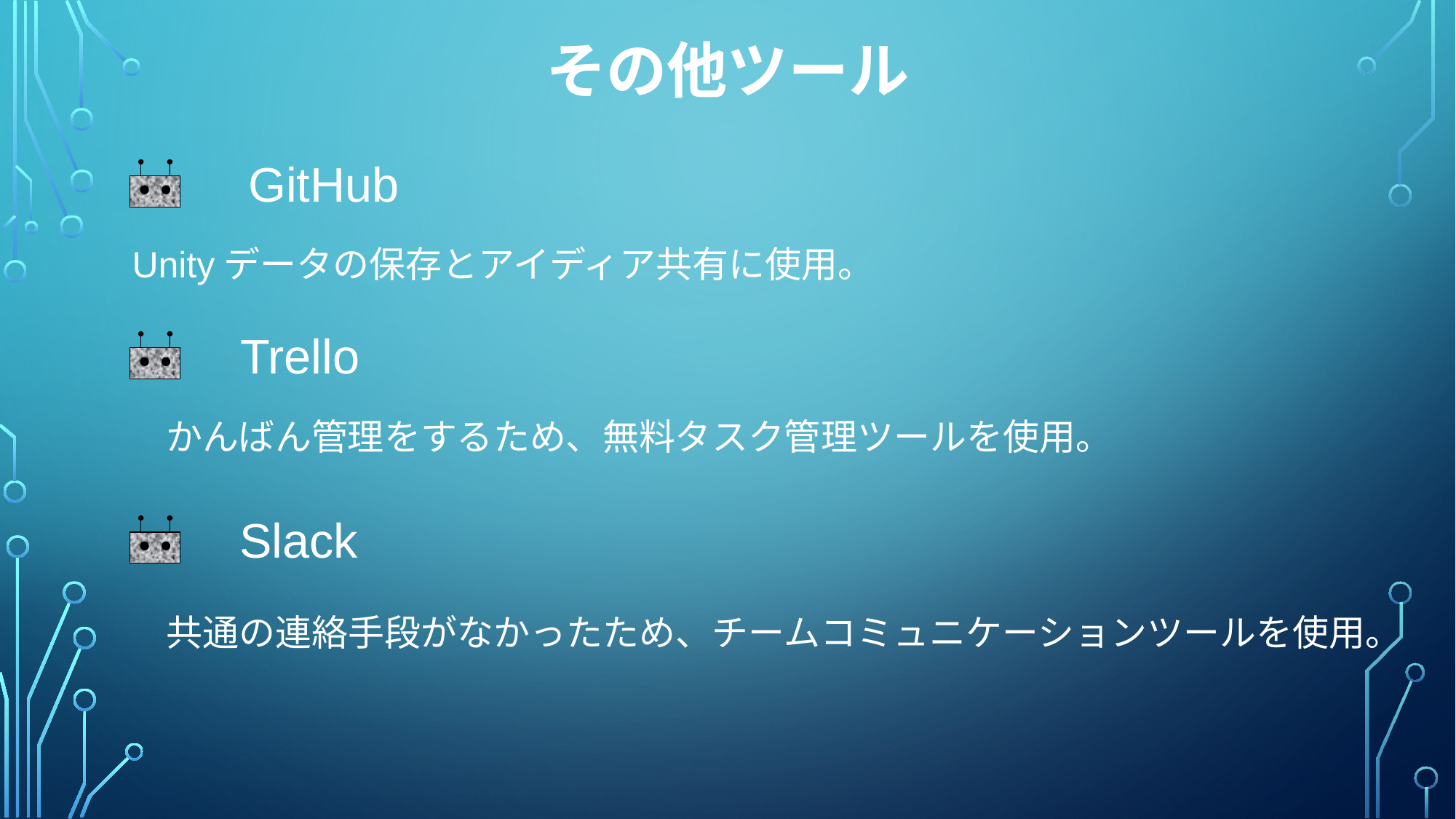

その他ツール
GitHub

Unityデータの保存とアイディア共有に使用。
Trello

かんばん管理をするため、無料タスク管理ツールを使用。
Slack

共通の連絡手段がなかったため、チームコミュニケーションツールを使用。